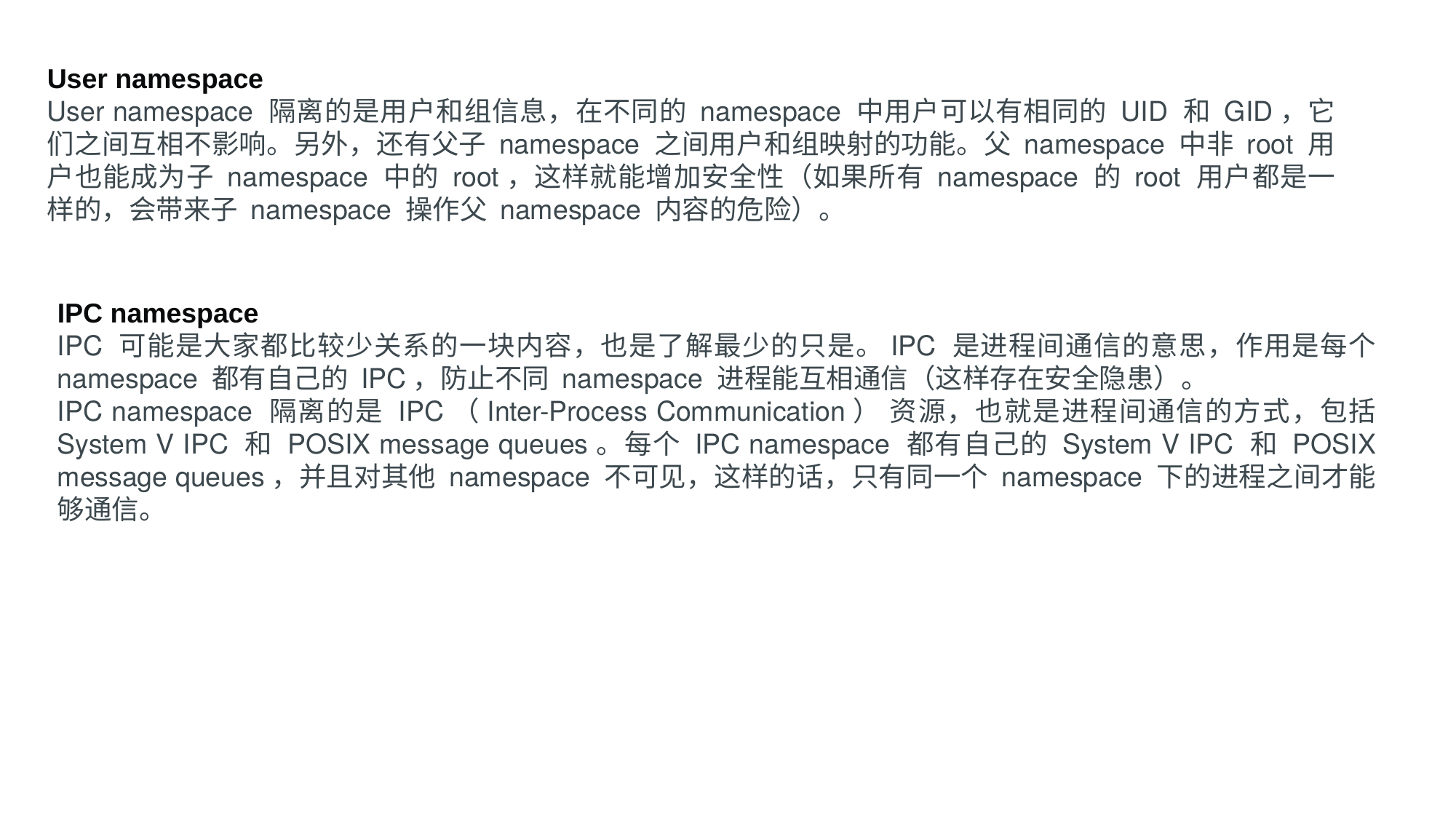

User namespace
User namespace 隔离的是用户和组信息，在不同的 namespace 中用户可以有相同的 UID 和 GID，它们之间互相不影响。另外，还有父子 namespace 之间用户和组映射的功能。父 namespace 中非 root 用户也能成为子 namespace 中的 root，这样就能增加安全性（如果所有 namespace 的 root 用户都是一样的，会带来子 namespace 操作父 namespace 内容的危险）。
IPC namespace
IPC 可能是大家都比较少关系的一块内容，也是了解最少的只是。IPC 是进程间通信的意思，作用是每个 namespace 都有自己的 IPC，防止不同 namespace 进程能互相通信（这样存在安全隐患）。
IPC namespace 隔离的是 IPC（Inter-Process Communication） 资源，也就是进程间通信的方式，包括 System V IPC 和 POSIX message queues。每个 IPC namespace 都有自己的 System V IPC 和 POSIX message queues，并且对其他 namespace 不可见，这样的话，只有同一个 namespace 下的进程之间才能够通信。